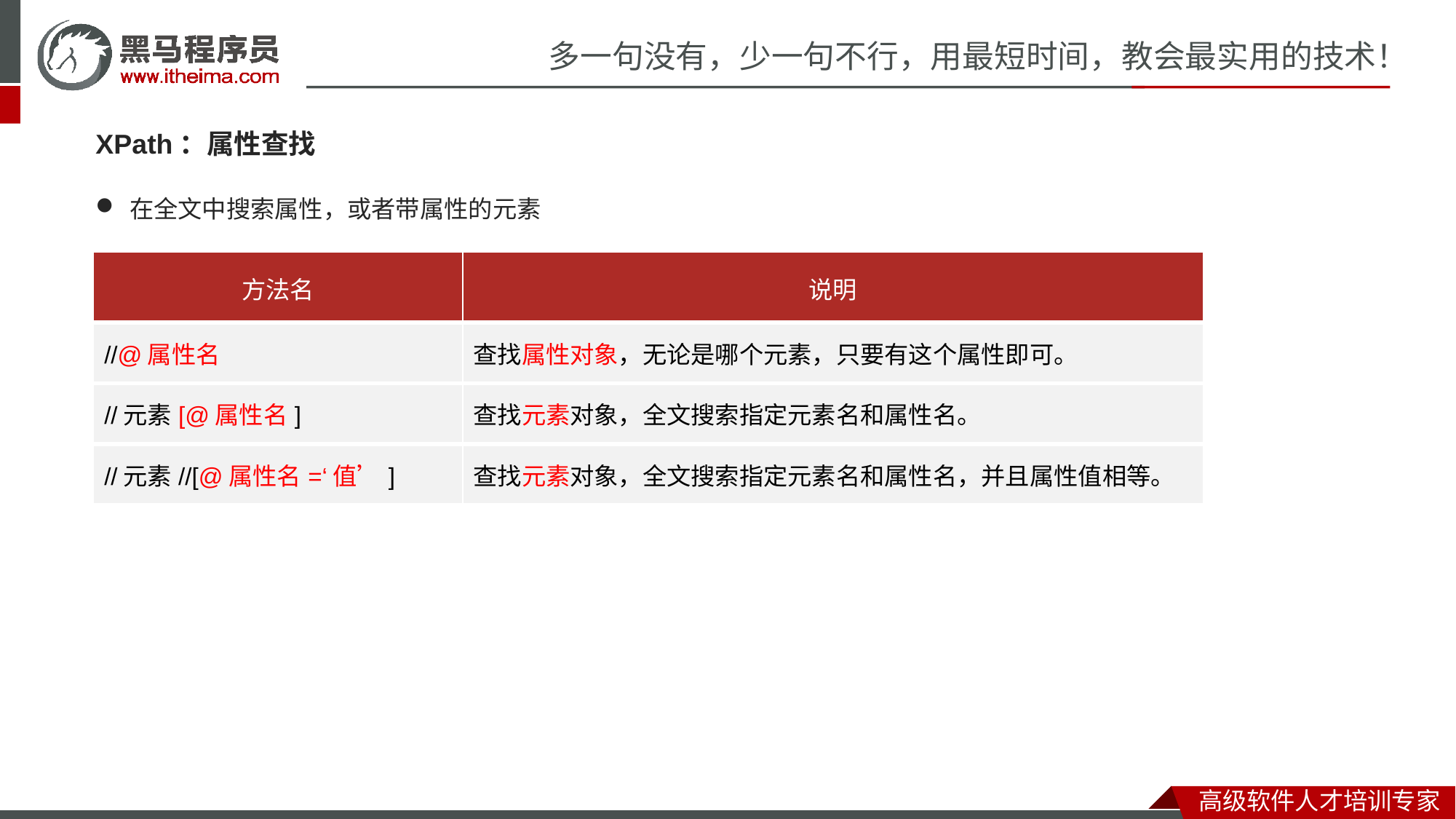

XPath：属性查找
在全文中搜索属性，或者带属性的元素
| 方法名 | 说明 |
| --- | --- |
| //@属性名 | 查找属性对象，无论是哪个元素，只要有这个属性即可。 |
| //元素[@属性名] | 查找元素对象，全文搜索指定元素名和属性名。 |
| //元素//[@属性名=‘值’] | 查找元素对象，全文搜索指定元素名和属性名，并且属性值相等。 |